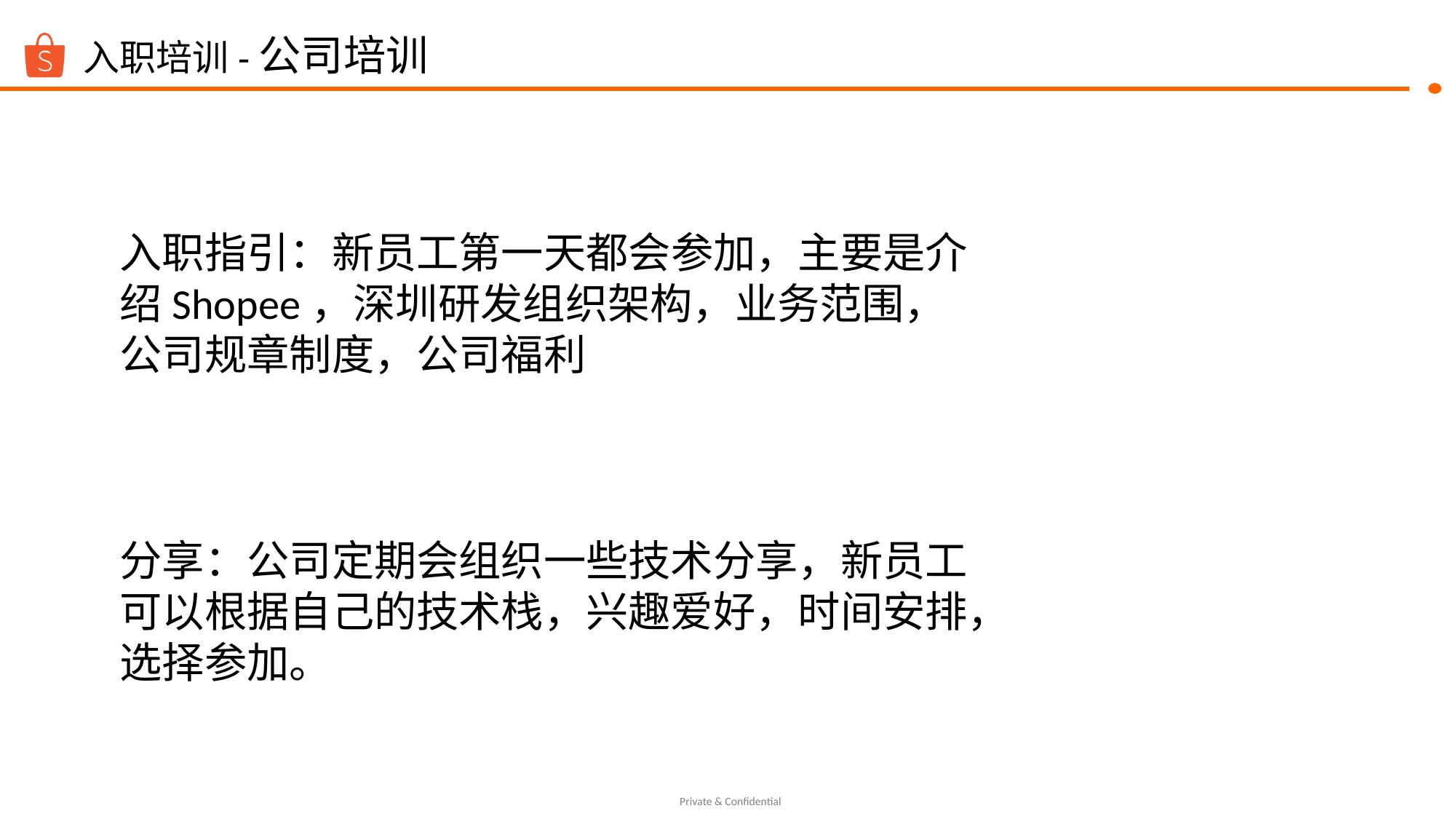

# 入职培训-公司培训
入职指引：新员工第一天都会参加，主要是介绍Shopee，深圳研发组织架构，业务范围，公司规章制度，公司福利
分享：公司定期会组织一些技术分享，新员工可以根据自己的技术栈，兴趣爱好，时间安排，选择参加。